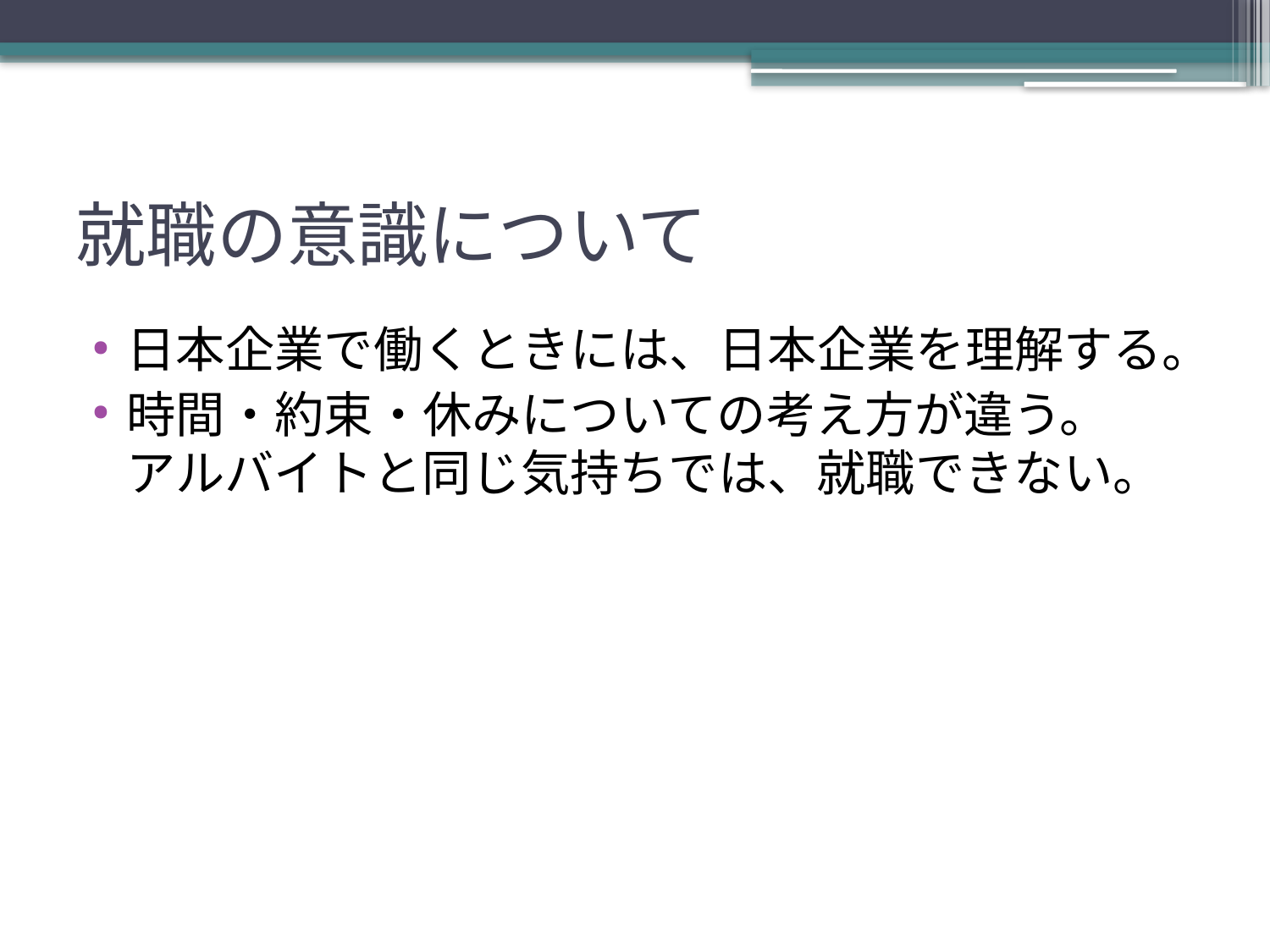

# 就職の意識について
日本企業で働くときには、日本企業を理解する。
時間・約束・休みについての考え方が違う。
アルバイトと同じ気持ちでは、就職できない。